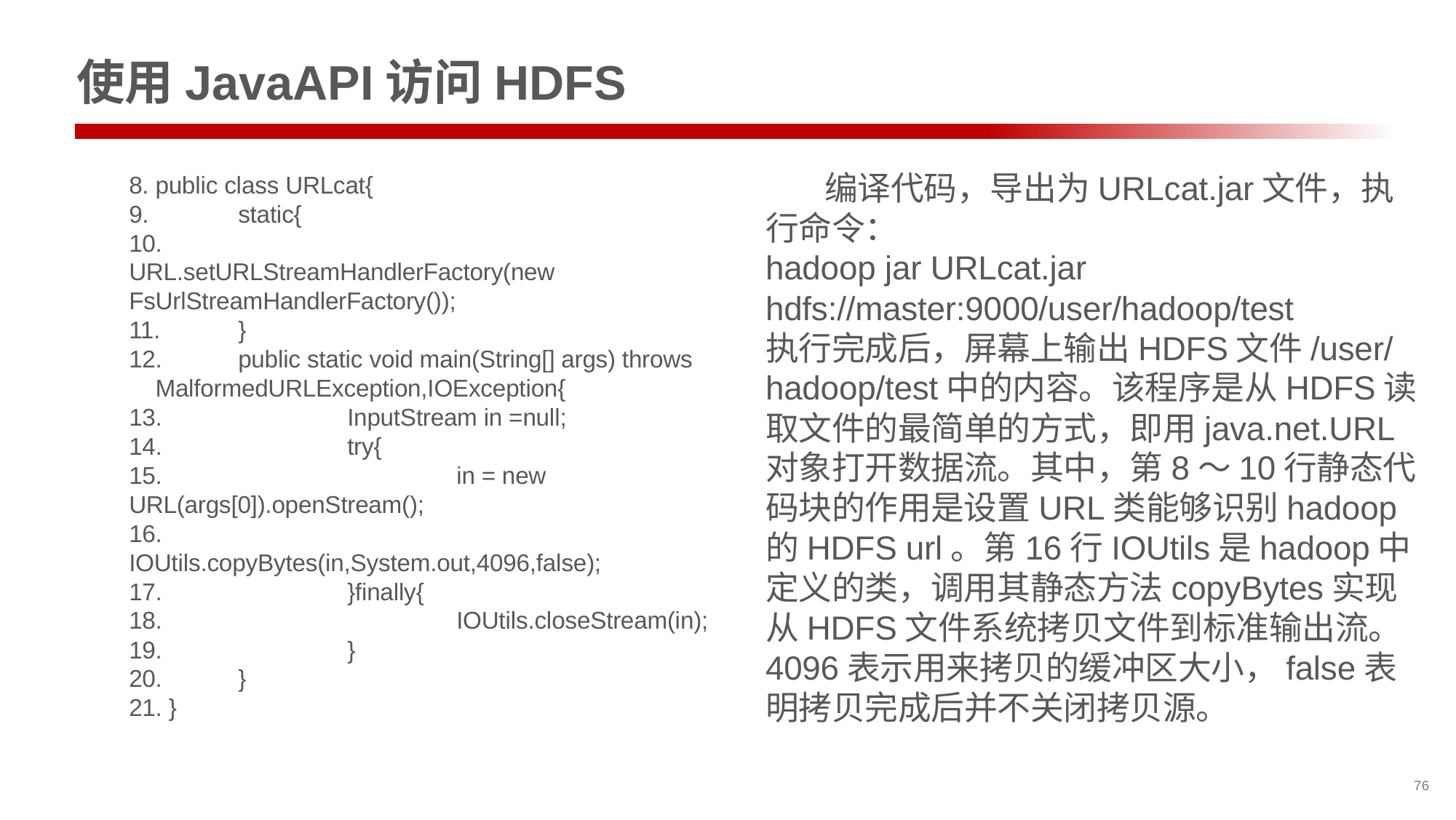

# 使用JavaAPI访问HDFS

       编译代码，导出为URLcat.jar文件，执行命令：
hadoop jar URLcat.jar hdfs://master:9000/user/hadoop/test
执行完成后，屏幕上输出HDFS文件/user/hadoop/test中的内容。该程序是从HDFS读取文件的最简单的方式，即用java.net.URL对象打开数据流。其中，第8～10行静态代码块的作用是设置URL类能够识别hadoop的HDFS url。第16行IOUtils是hadoop中定义的类，调用其静态方法copyBytes实现从HDFS文件系统拷贝文件到标准输出流。4096表示用来拷贝的缓冲区大小，false表明拷贝完成后并不关闭拷贝源。
8. public class URLcat{
9. 	static{
10. 		URL.setURLStreamHandlerFactory(new FsUrlStreamHandlerFactory());
11. 	}
12. 	public static void main(String[] args) throws
    MalformedURLException,IOException{
13. 		InputStream in =null;
14. 		try{
15. 			in = new URL(args[0]).openStream();
16. 			IOUtils.copyBytes(in,System.out,4096,false);
17. 		}finally{
18. 			IOUtils.closeStream(in);
19. 		}
20. 	}
21. }
76